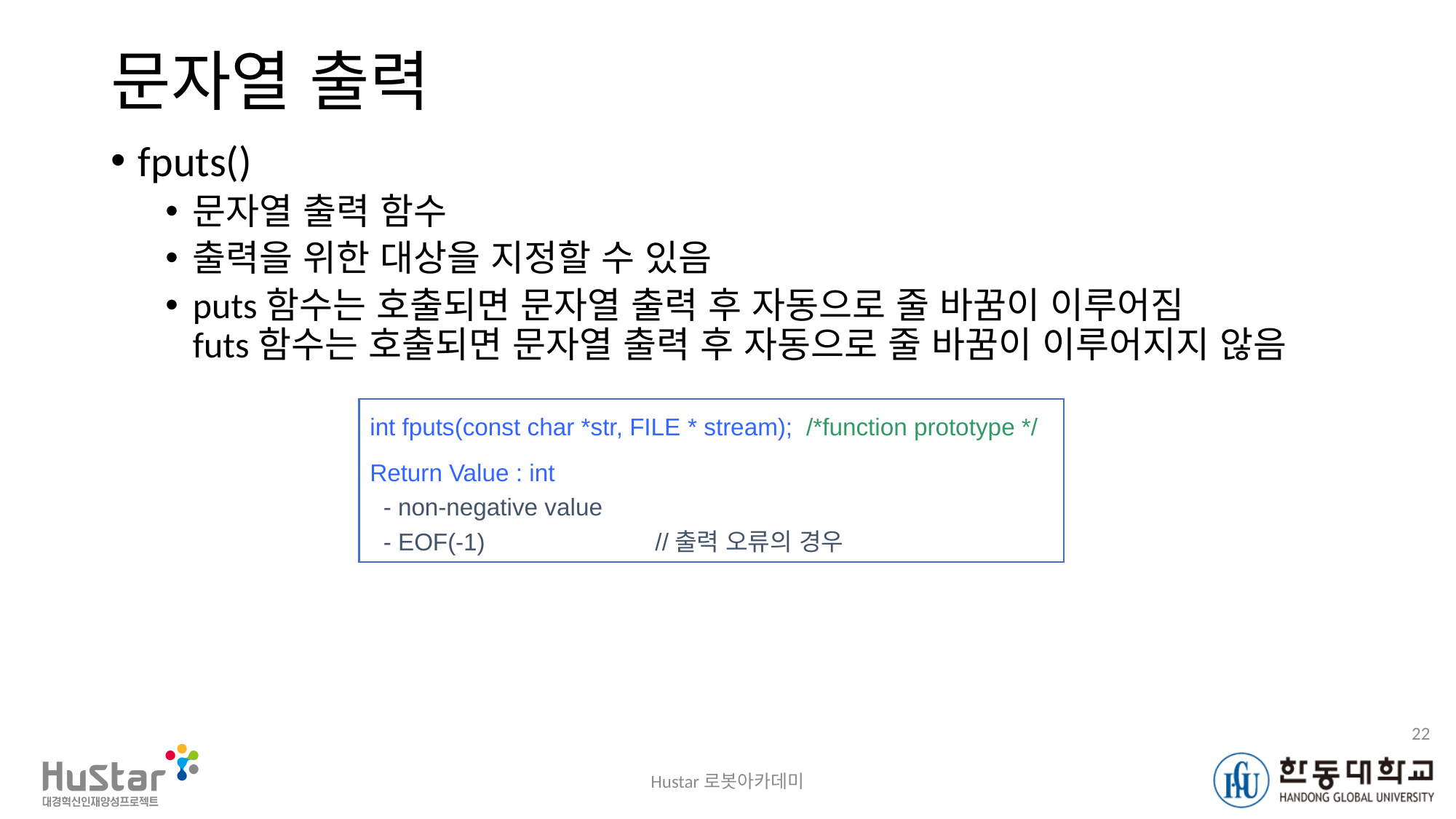

# 문자열 출력
fputs()
문자열 출력 함수
출력을 위한 대상을 지정할 수 있음
puts함수는 호출되면 문자열 출력 후 자동으로 줄 바꿈이 이루어짐
futs함수는 호출되면 문자열 출력 후 자동으로 줄 바꿈이 이루어지지 않음

int fputs(const char *str, FILE * stream);  /*function prototype */
Return Value : int
  - non-negative value
  - EOF(-1)  	          //출력 오류의 경우
22
Hustar로봇아카데미